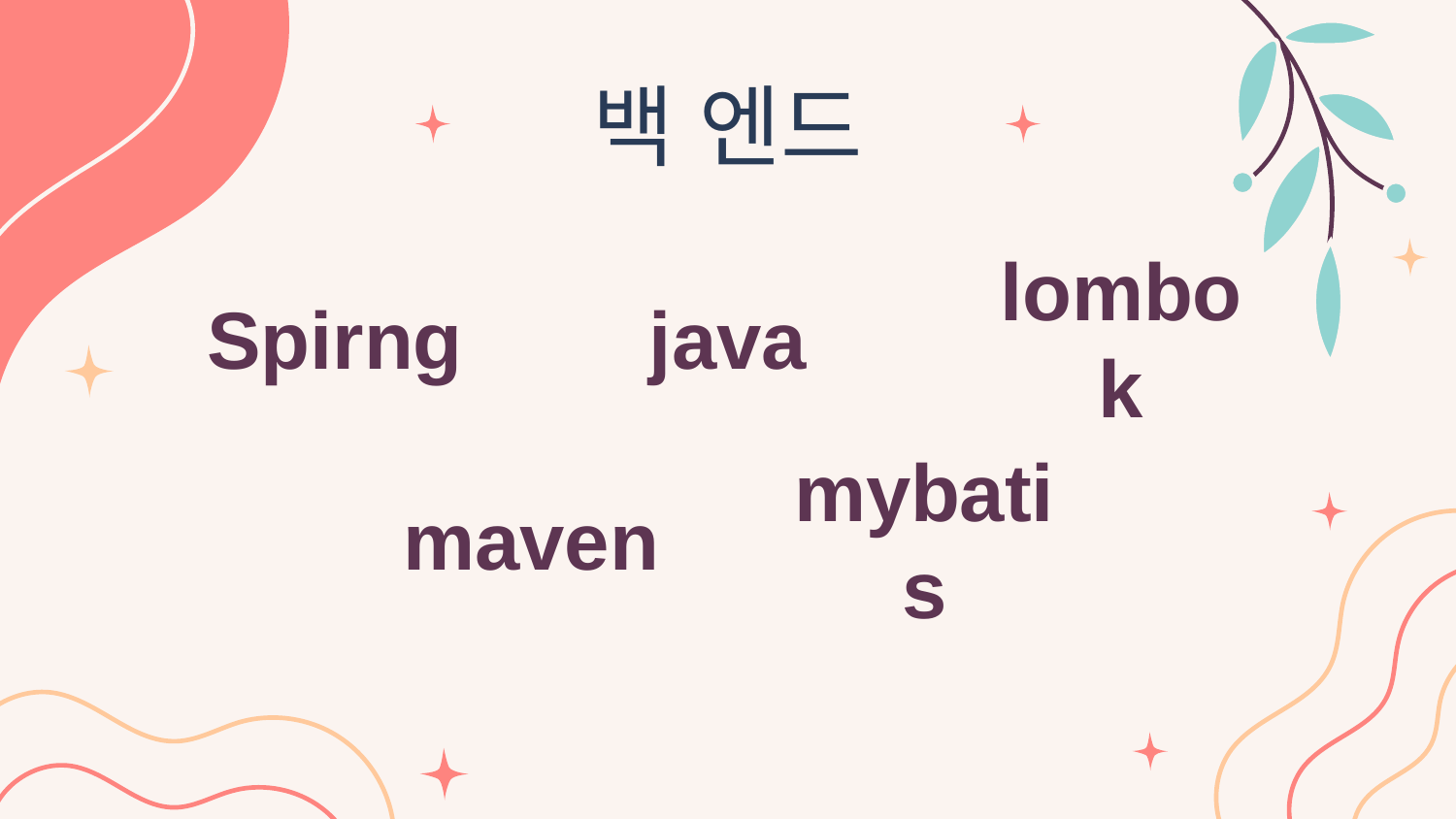

# 백 엔드

Spirng
java
lombok
maven
mybatis